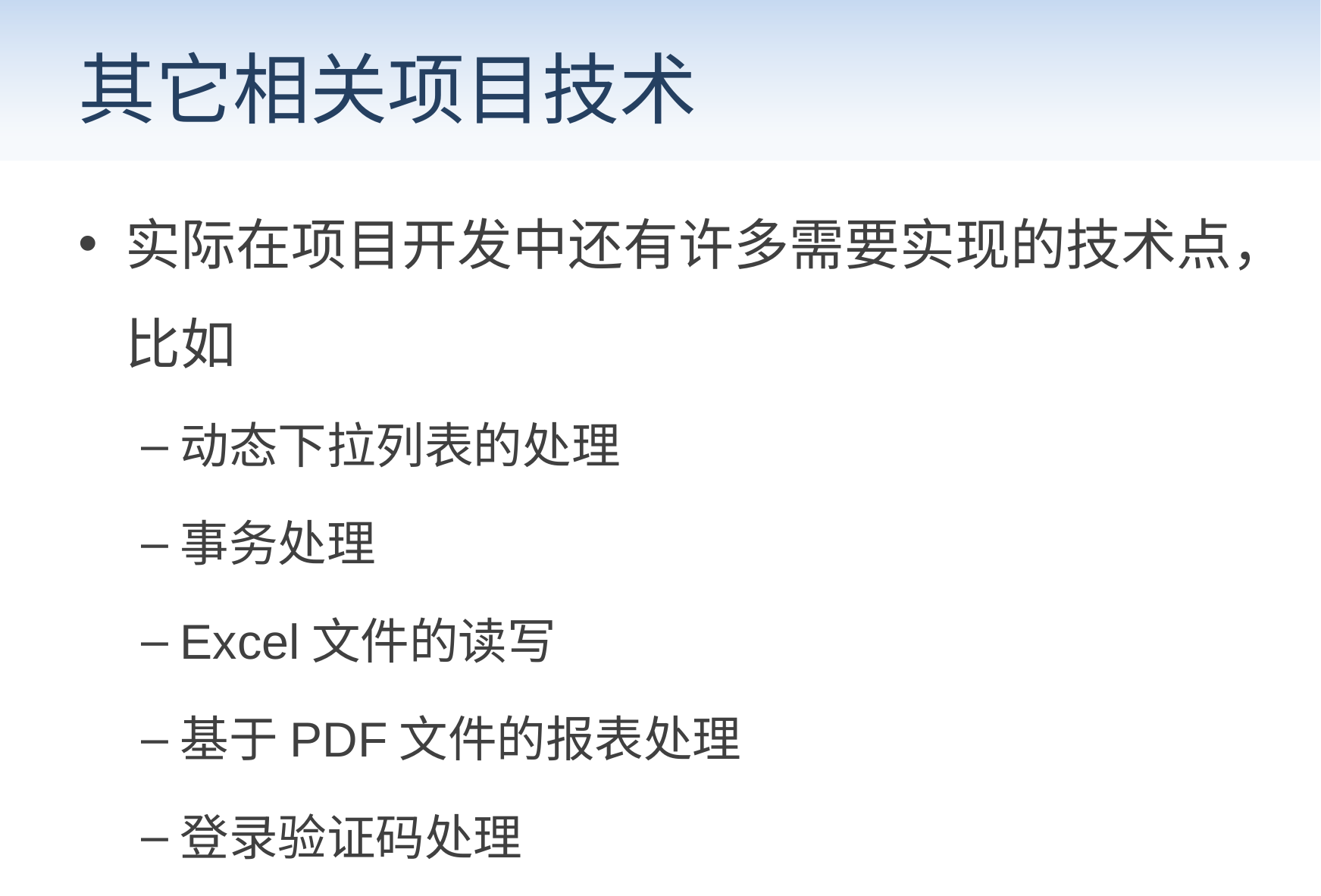

# 其它相关项目技术
实际在项目开发中还有许多需要实现的技术点，比如
动态下拉列表的处理
事务处理
Excel文件的读写
基于PDF文件的报表处理
登录验证码处理
电子邮件的发送处理
手机短信验证处理
等等…..

上述相关的技术实现我们将在综合的项目实训中，结合实际的业务进行讲解。